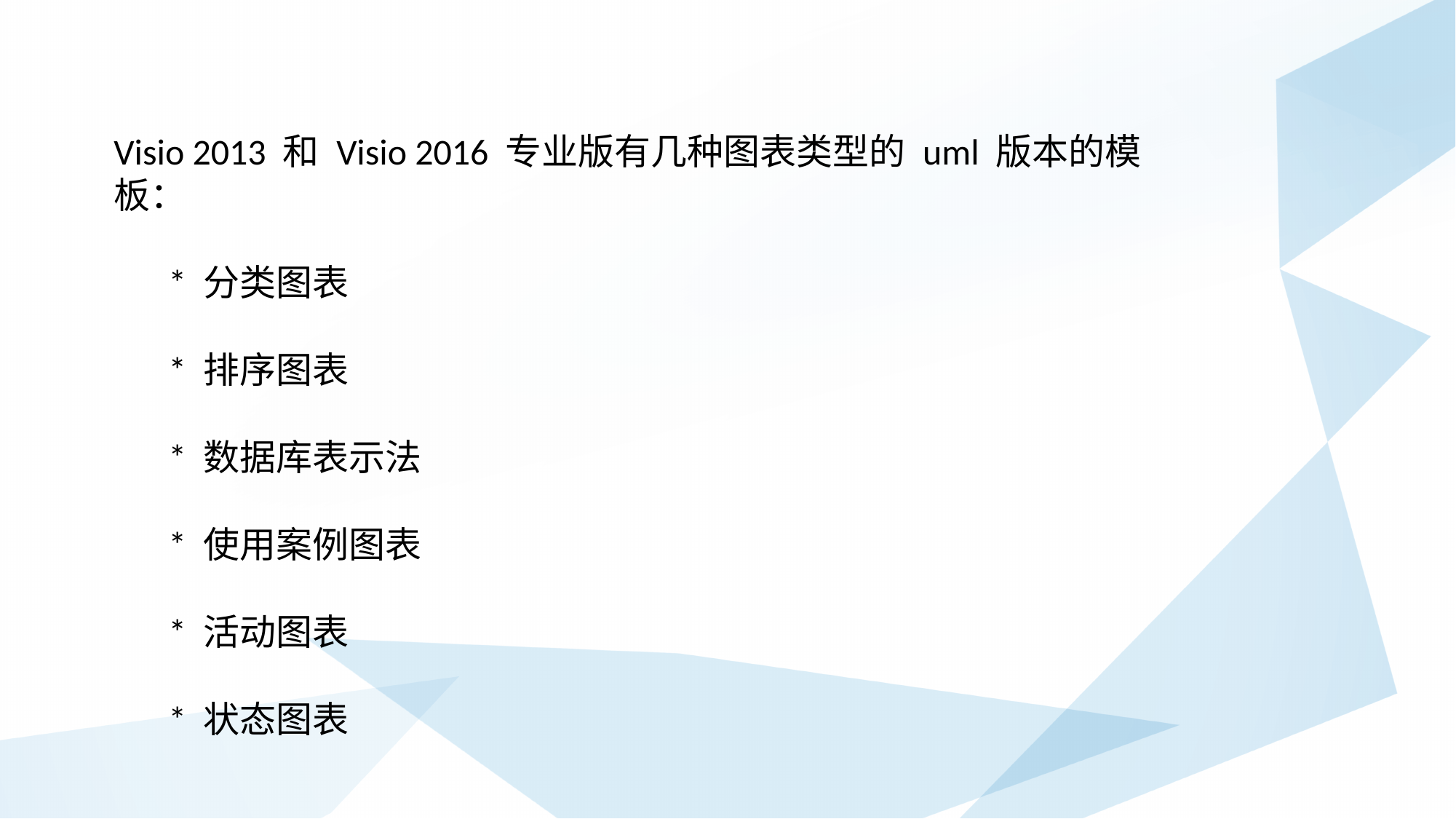

Visio 2013 和 Visio 2016 专业版有几种图表类型的 uml 版本的模板：

* 分类图表

* 排序图表

* 数据库表示法

* 使用案例图表

* 活动图表

* 状态图表